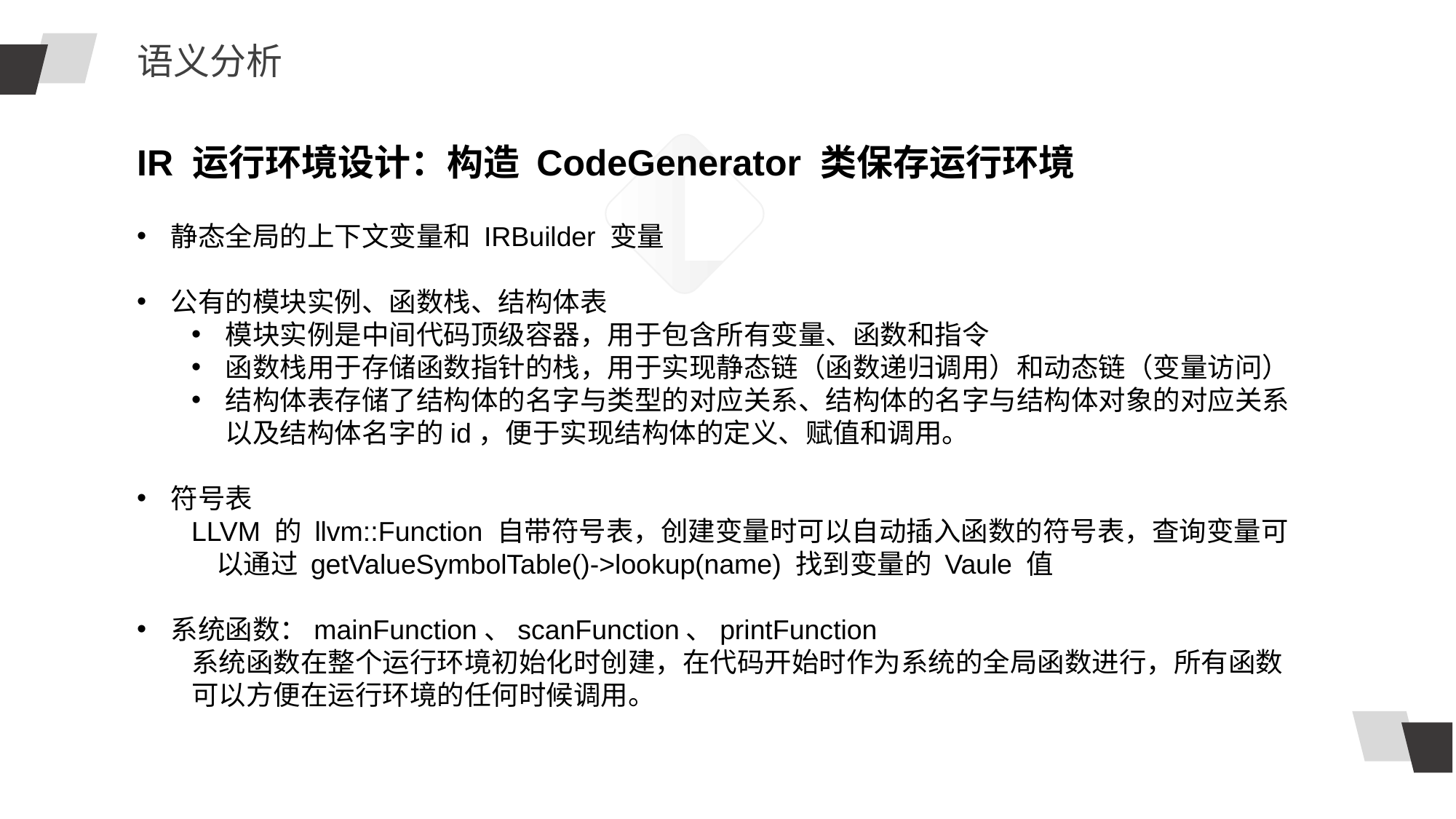

语义分析
IR 运行环境设计：构造 CodeGenerator 类保存运行环境

静态全局的上下文变量和 IRBuilder 变量

公有的模块实例、函数栈、结构体表
模块实例是中间代码顶级容器，用于包含所有变量、函数和指令
函数栈用于存储函数指针的栈，用于实现静态链（函数递归调用）和动态链（变量访问）
结构体表存储了结构体的名字与类型的对应关系、结构体的名字与结构体对象的对应关系以及结构体名字的id，便于实现结构体的定义、赋值和调用。

符号表
LLVM 的 llvm::Function 自带符号表，创建变量时可以自动插入函数的符号表，查询变量可     以通过 getValueSymbolTable()->lookup(name) 找到变量的 Vaule 值

系统函数：mainFunction、scanFunction、printFunction
系统函数在整个运行环境初始化时创建，在代码开始时作为系统的全局函数进行，所有函数可以方便在运行环境的任何时候调用。